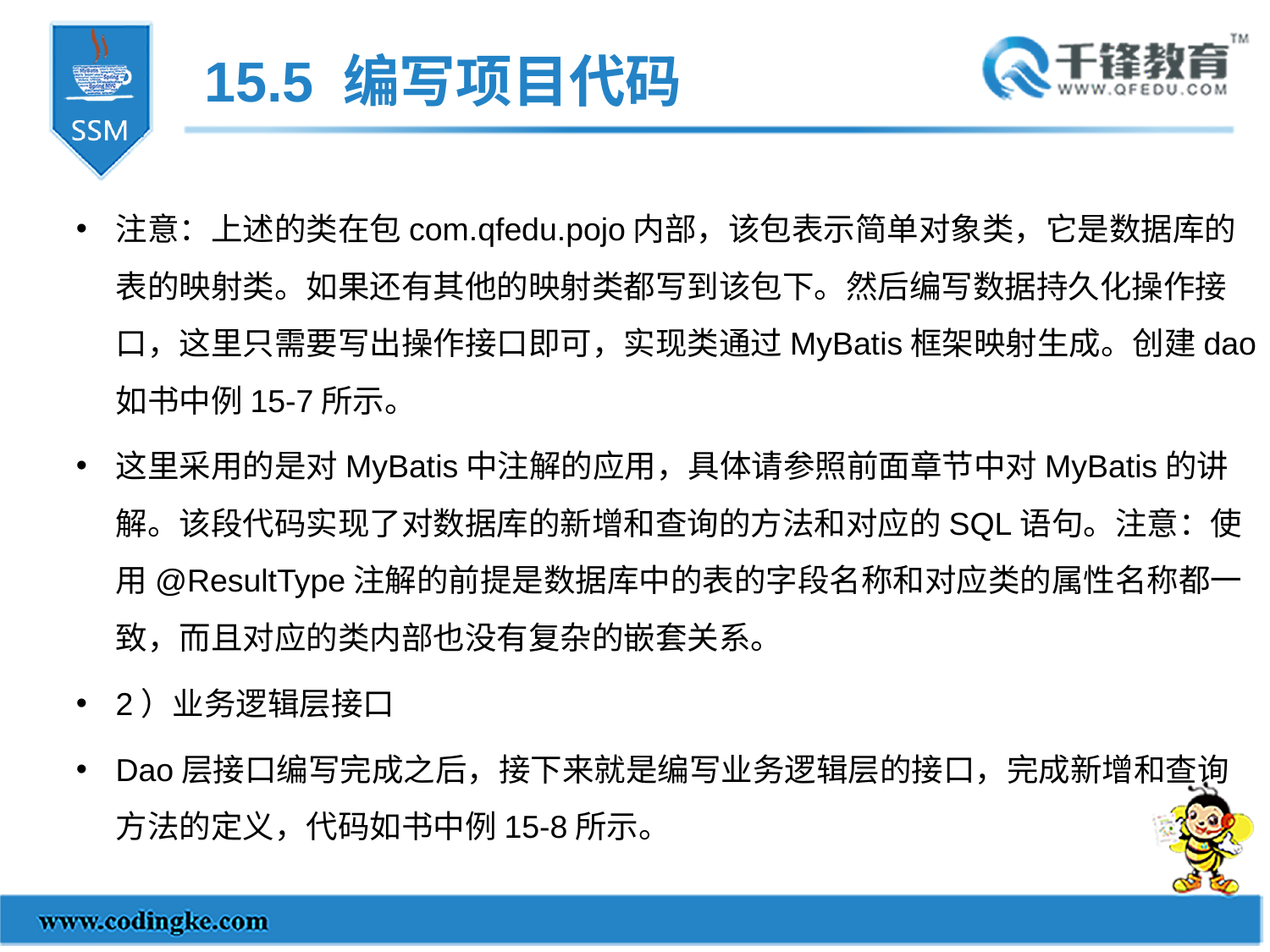

15.5 编写项目代码
注意：上述的类在包com.qfedu.pojo内部，该包表示简单对象类，它是数据库的表的映射类。如果还有其他的映射类都写到该包下。然后编写数据持久化操作接口，这里只需要写出操作接口即可，实现类通过MyBatis框架映射生成。创建dao如书中例15-7所示。
这里采用的是对MyBatis中注解的应用，具体请参照前面章节中对MyBatis的讲解。该段代码实现了对数据库的新增和查询的方法和对应的SQL语句。注意：使用@ResultType注解的前提是数据库中的表的字段名称和对应类的属性名称都一致，而且对应的类内部也没有复杂的嵌套关系。
2）业务逻辑层接口
Dao层接口编写完成之后，接下来就是编写业务逻辑层的接口，完成新增和查询方法的定义，代码如书中例15-8所示。